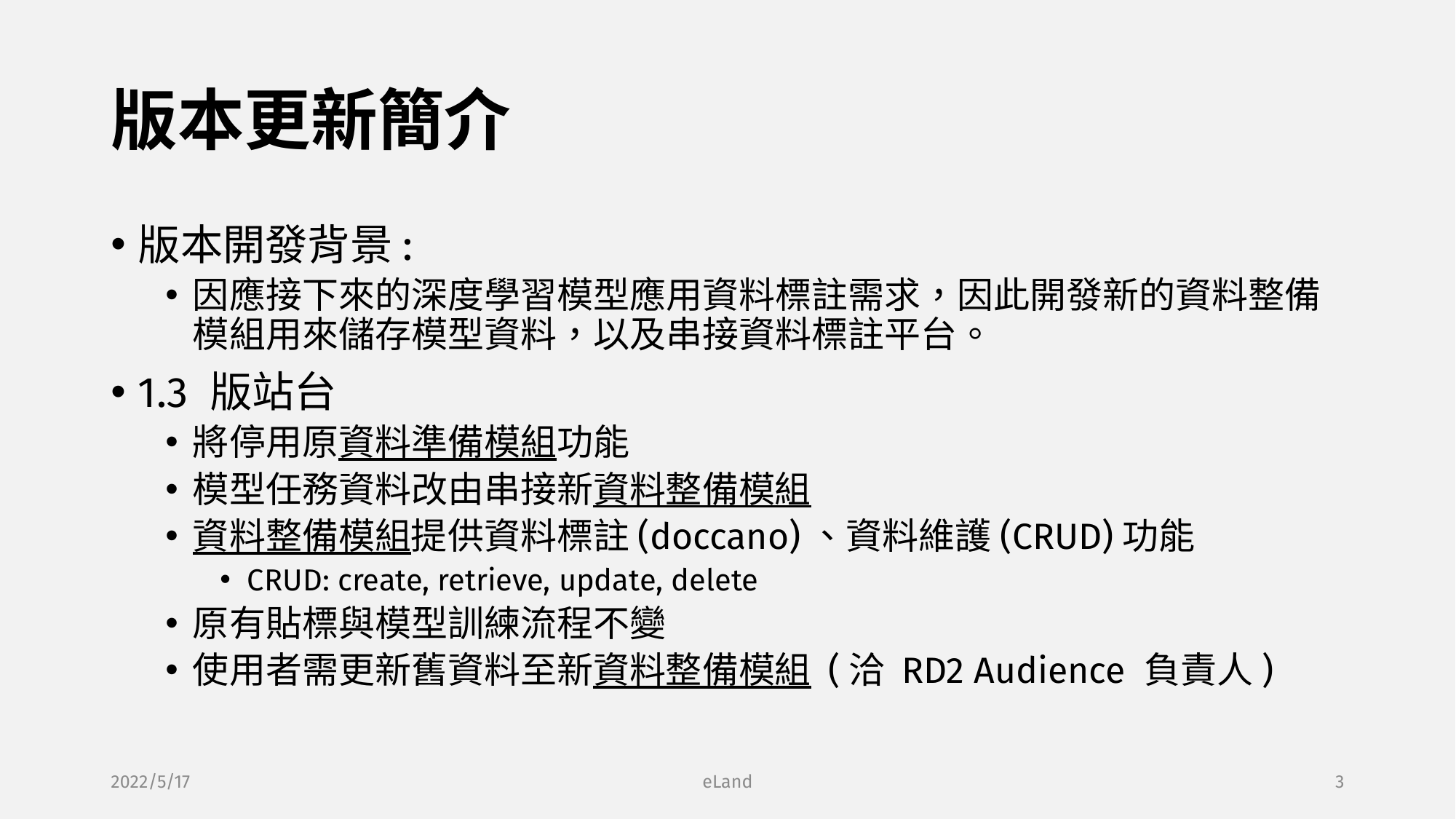

# 版本更新簡介
版本開發背景:
因應接下來的深度學習模型應用資料標註需求，因此開發新的資料整備模組用來儲存模型資料，以及串接資料標註平台。
1.3 版站台
將停用原資料準備模組功能
模型任務資料改由串接新資料整備模組
資料整備模組提供資料標註(doccano)、資料維護(CRUD)功能
CRUD: create, retrieve, update, delete
原有貼標與模型訓練流程不變
使用者需更新舊資料至新資料整備模組 (洽 RD2 Audience 負責人)

2022/5/17
eLand
3